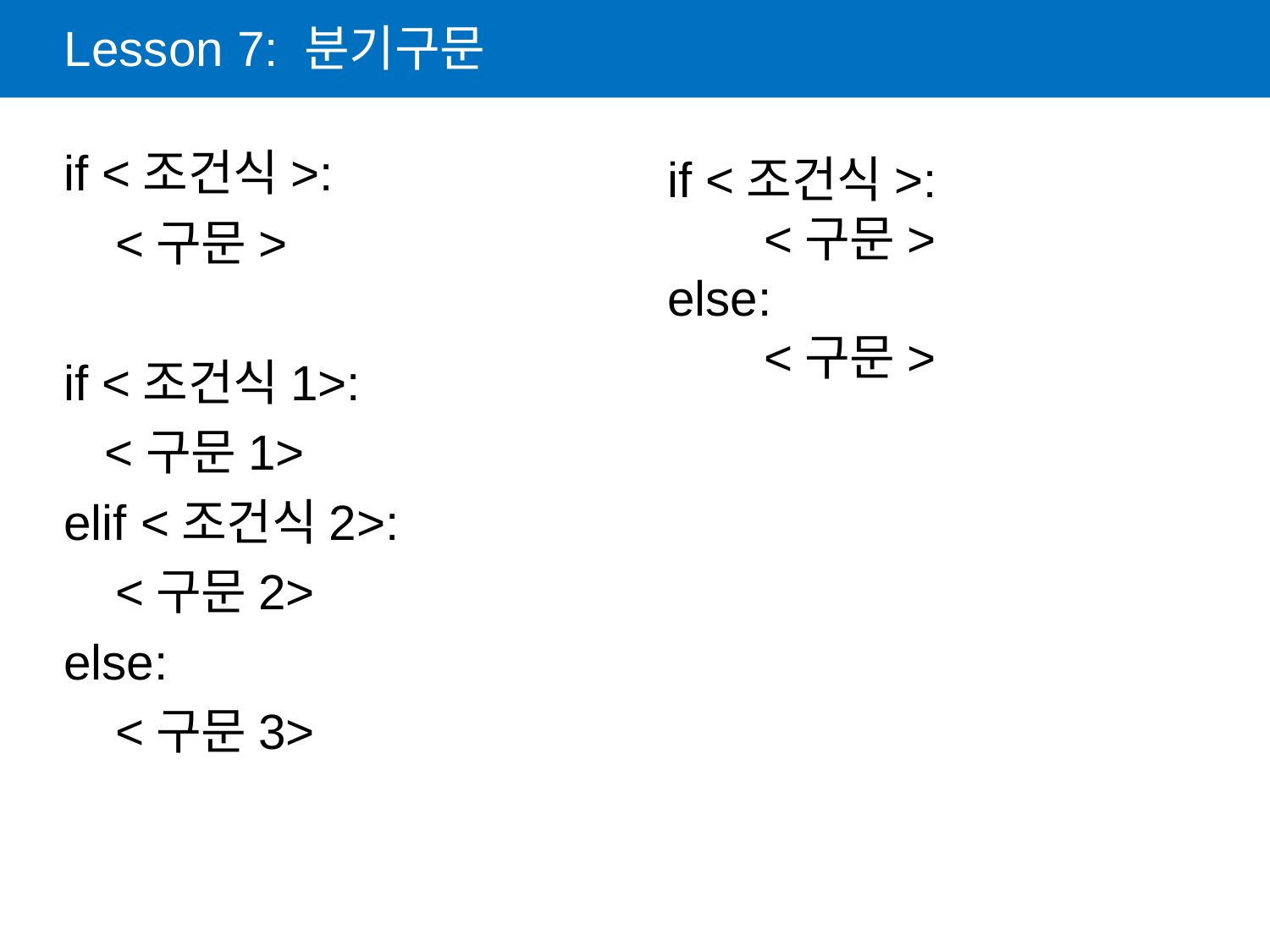

# Lesson 7: 분기구문
if <조건식>:
	  <구문>

if <조건식1>:
   <구문1>
elif <조건식2>:
	  <구문2>
else:
	  <구문3>
if <조건식>:
       <구문>
else:
       <구문>